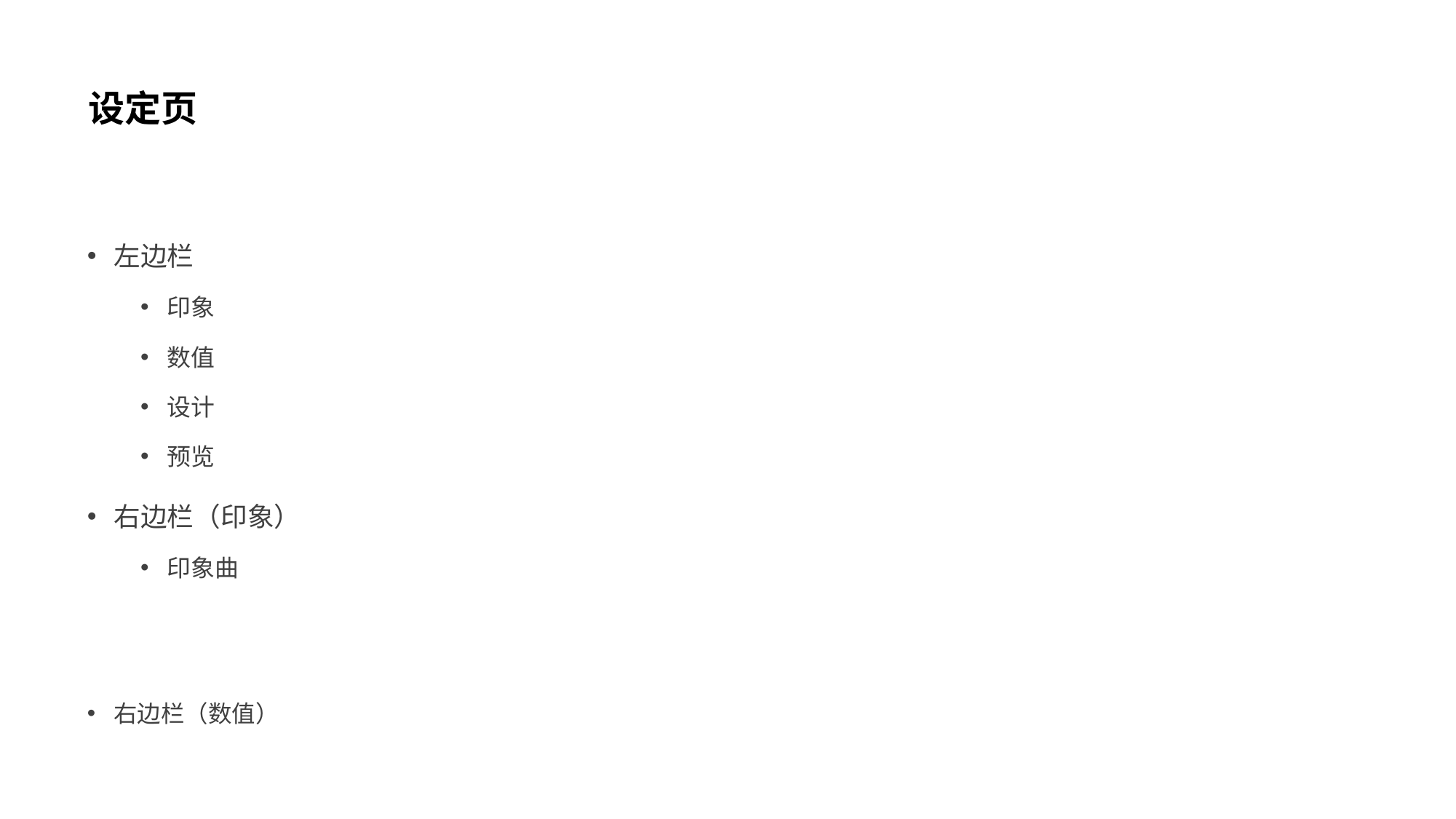

# 设定页
左边栏
印象
数值
设计
预览
右边栏（印象）
印象曲

右边栏（数值）